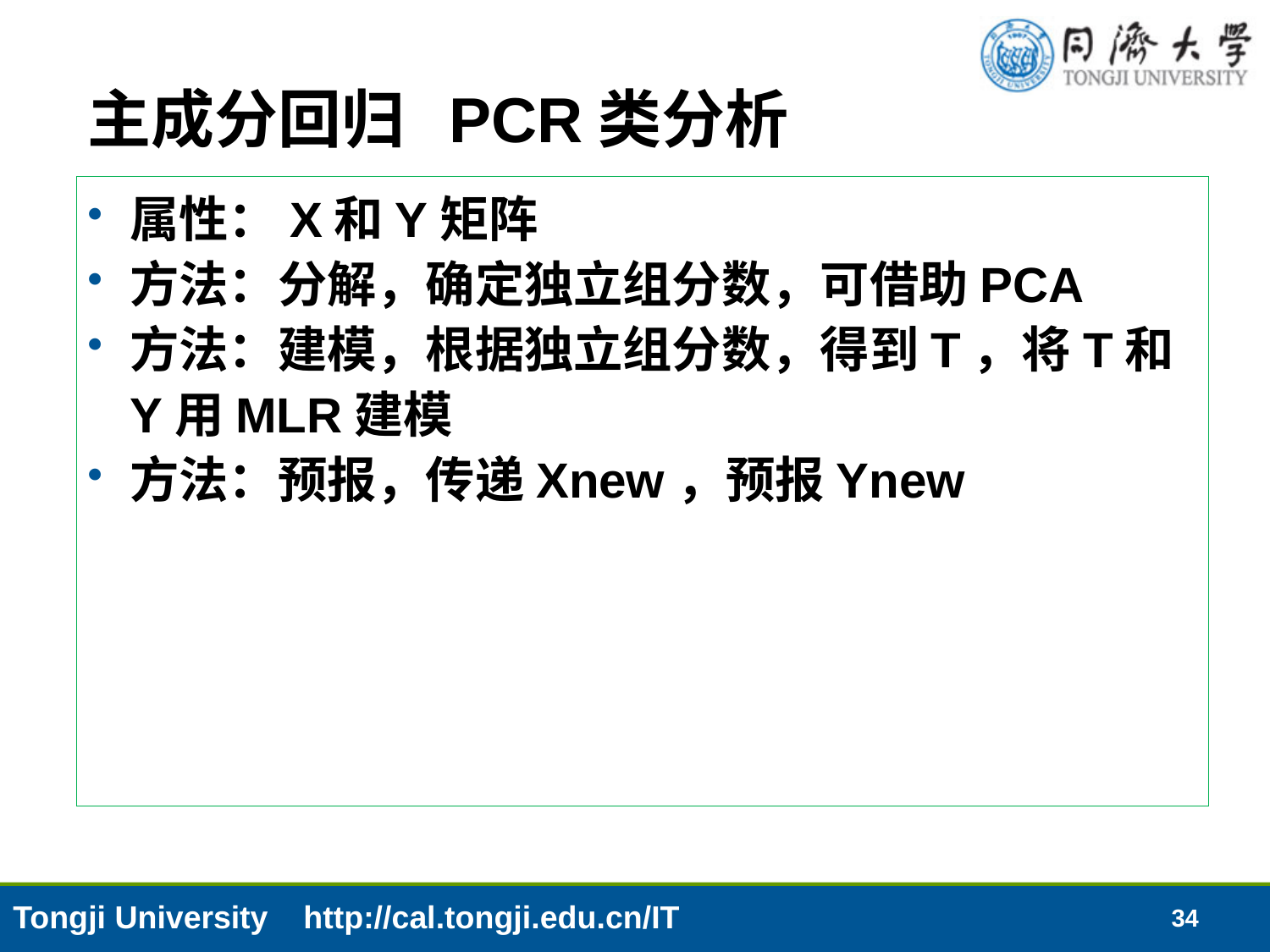

# 主成分回归  PCR类分析
属性：X和Y矩阵
方法：分解，确定独立组分数，可借助PCA
方法：建模，根据独立组分数，得到T，将T和Y用MLR建模
方法：预报，传递Xnew，预报Ynew